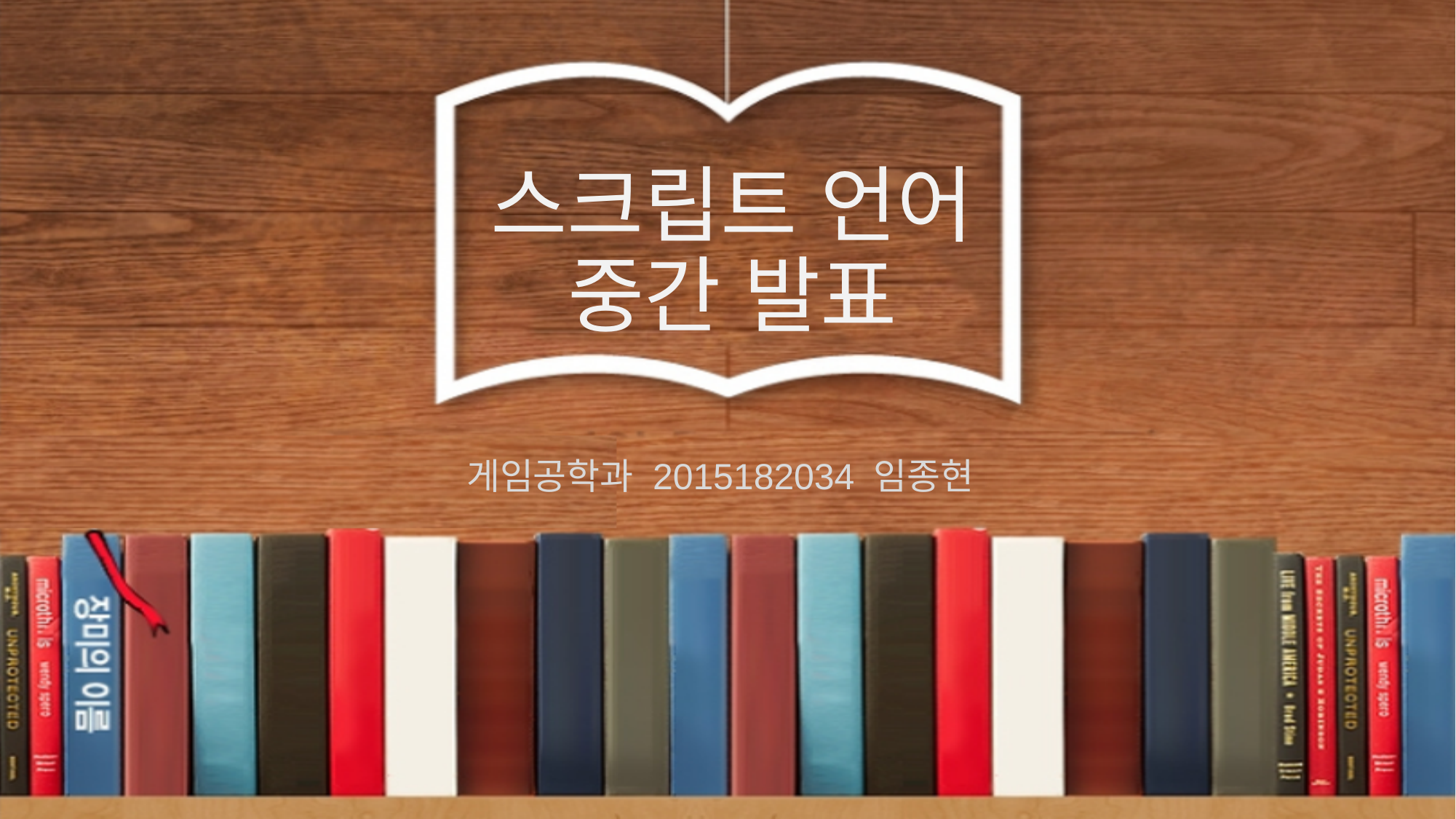

# 스크립트 언어 중간 발표

게임공학과 2015182034 임종현